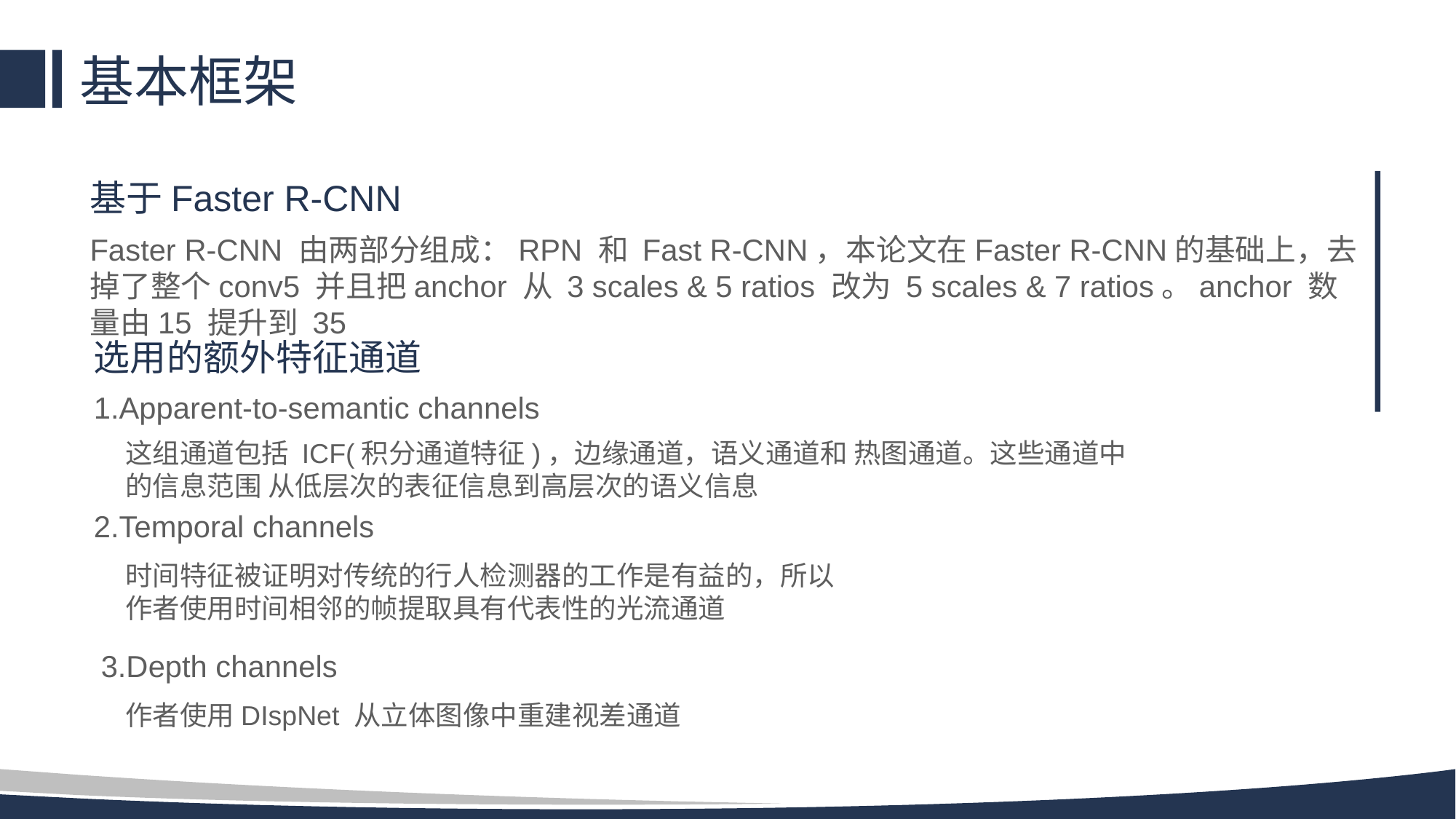

# 基本框架
基于Faster R-CNN

Faster R-CNN 由两部分组成：RPN 和 Fast R-CNN，本论文在Faster R-CNN的基础上，去掉了整个conv5 并且把anchor 从 3 scales & 5 ratios 改为 5 scales & 7 ratios。anchor 数量由15 提升到 35
选用的额外特征通道
1.Apparent-to-semantic channels
这组通道包括 ICF(积分通道特征)，边缘通道，语义通道和 热图通道。这些通道中的信息范围 从低层次的表征信息到高层次的语义信息
2.Temporal channels
时间特征被证明对传统的行人检测器的工作是有益的，所以作者使用时间相邻的帧提取具有代表性的光流通道
3.Depth channels
作者使用DIspNet 从立体图像中重建视差通道